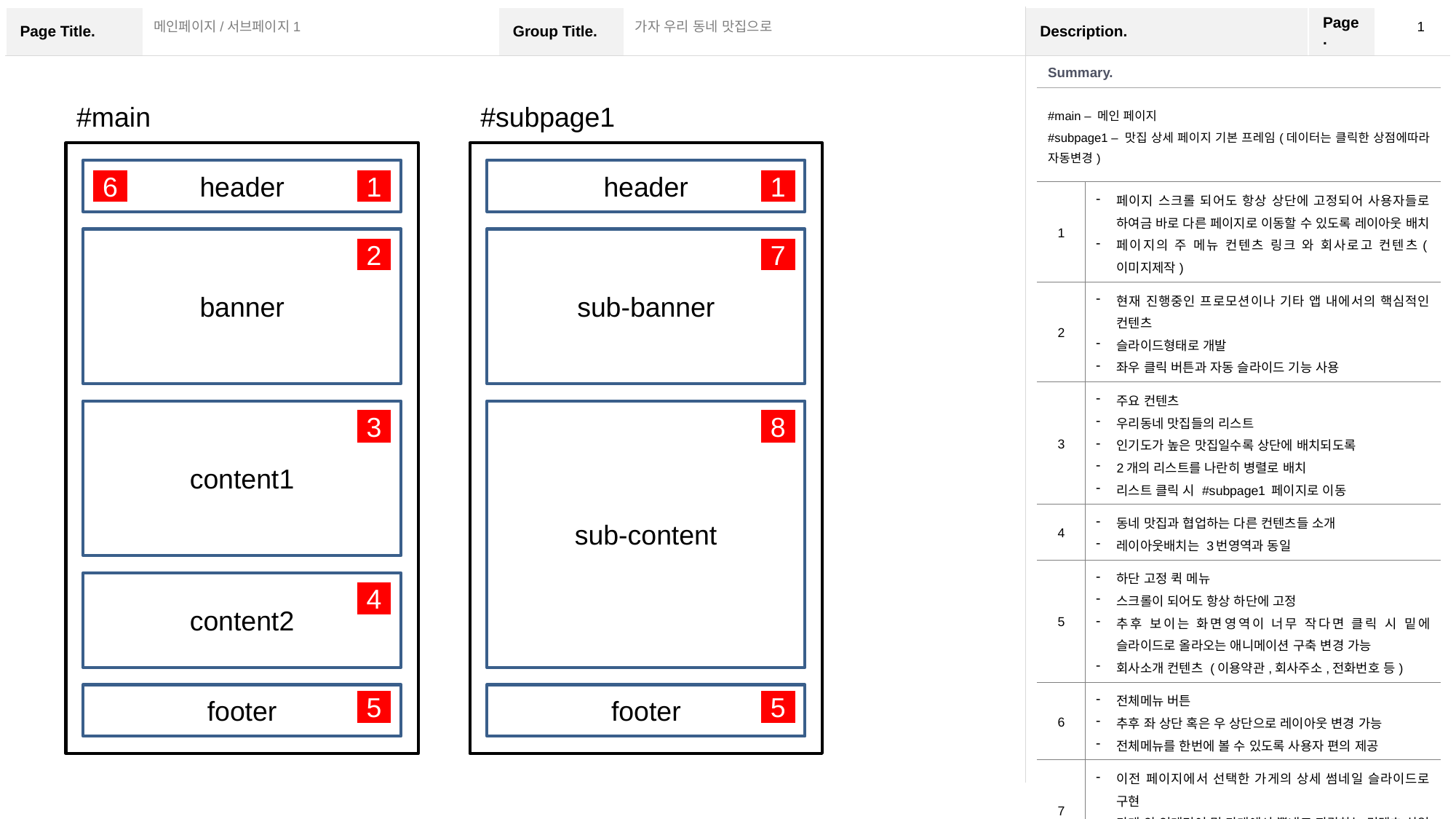

1
메인페이지/서브페이지1
가자 우리 동네 맛집으로
| Summary. |  |
| --- | --- |
| #main – 메인 페이지 #subpage1 – 맛집 상세 페이지 기본 프레임(데이터는 클릭한 상점에따라 자동변경) |  |
| 1 | 페이지 스크롤 되어도 항상 상단에 고정되어 사용자들로 하여금 바로 다른 페이지로 이동할 수 있도록 레이아웃 배치 페이지의 주 메뉴 컨텐츠 링크 와 회사로고 컨텐츠(이미지제작) |
| 2 | 현재 진행중인 프로모션이나 기타 앱 내에서의 핵심적인 컨텐츠 슬라이드형태로 개발 좌우 클릭 버튼과 자동 슬라이드 기능 사용 |
| 3 | 주요 컨텐츠 우리동네 맛집들의 리스트 인기도가 높은 맛집일수록 상단에 배치되도록 2개의 리스트를 나란히 병렬로 배치 리스트 클릭 시 #subpage1 페이지로 이동 |
| 4 | 동네 맛집과 협업하는 다른 컨텐츠들 소개 레이아웃배치는 3번영역과 동일 |
| 5 | 하단 고정 퀵 메뉴 스크롤이 되어도 항상 하단에 고정 추후 보이는 화면영역이 너무 작다면 클릭 시 밑에 슬라이드로 올라오는 애니메이션 구축 변경 가능 회사소개 컨텐츠 (이용약관,회사주소,전화번호 등) |
| 6 | 전체메뉴 버튼 추후 좌 상단 혹은 우 상단으로 레이아웃 변경 가능 전체메뉴를 한번에 볼 수 있도록 사용자 편의 제공 |
| 7 | 이전 페이지에서 선택한 가게의 상세 썸네일 슬라이드로 구현 가게 안 인테리어 및 가게에서 뽐내고 자랑하는 컨텐츠 삽입(이미지,동영상) |
| 8 | 맛집 메뉴 컨텐츠 리스트(이미지,텍스트) |
| 9 |  |
| 10 |  |
| 11 |  |
| 12 |  |
| 13 |  |
| 14 |  |
#main
#subpage1

header
header
6
1
1
banner
sub-banner
2
7
content1
sub-content
3
8
content2
4
footer
footer
5
5